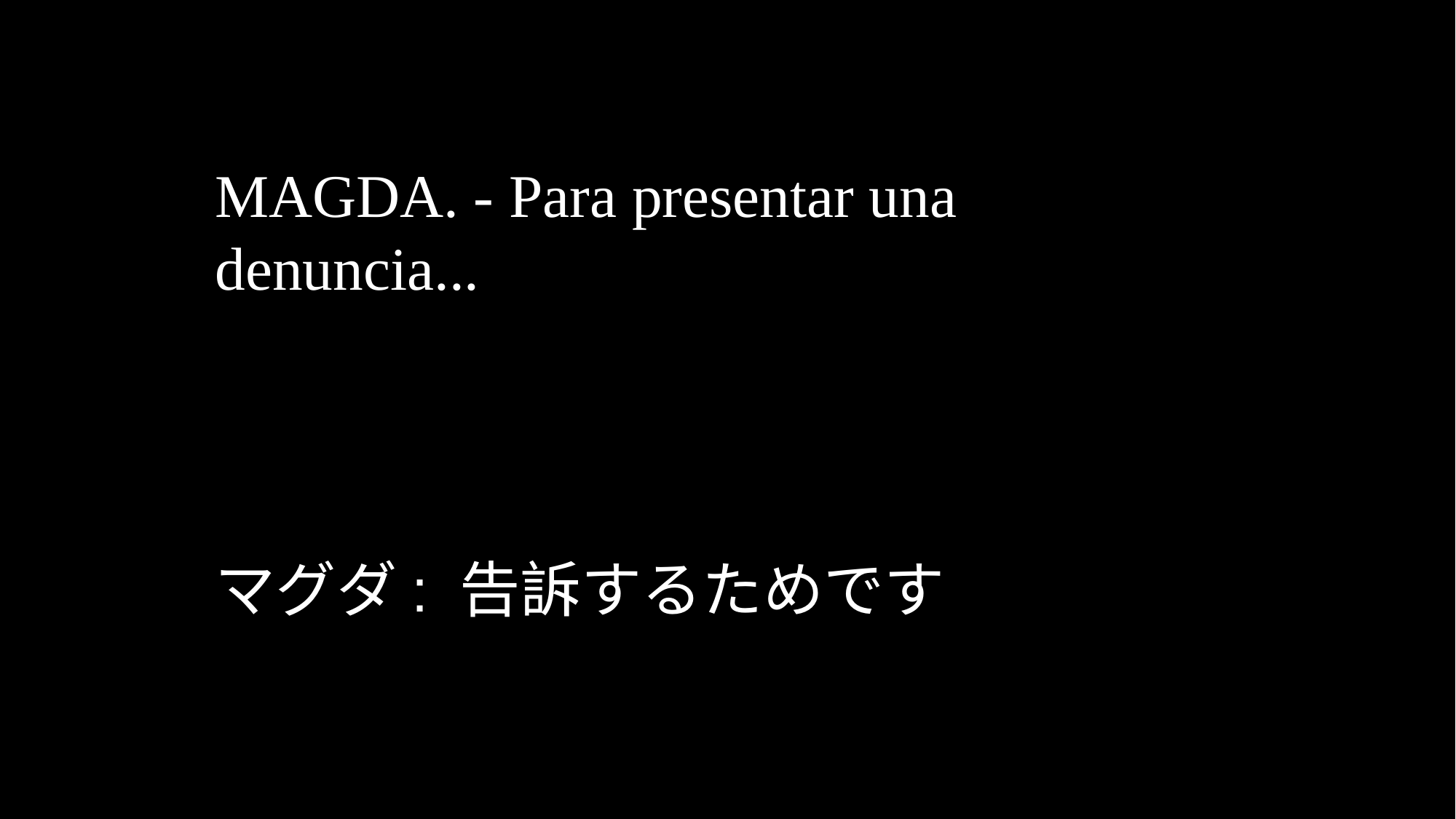

MAGDA. - Para presentar una denuncia...

マグダ: 告訴するためです